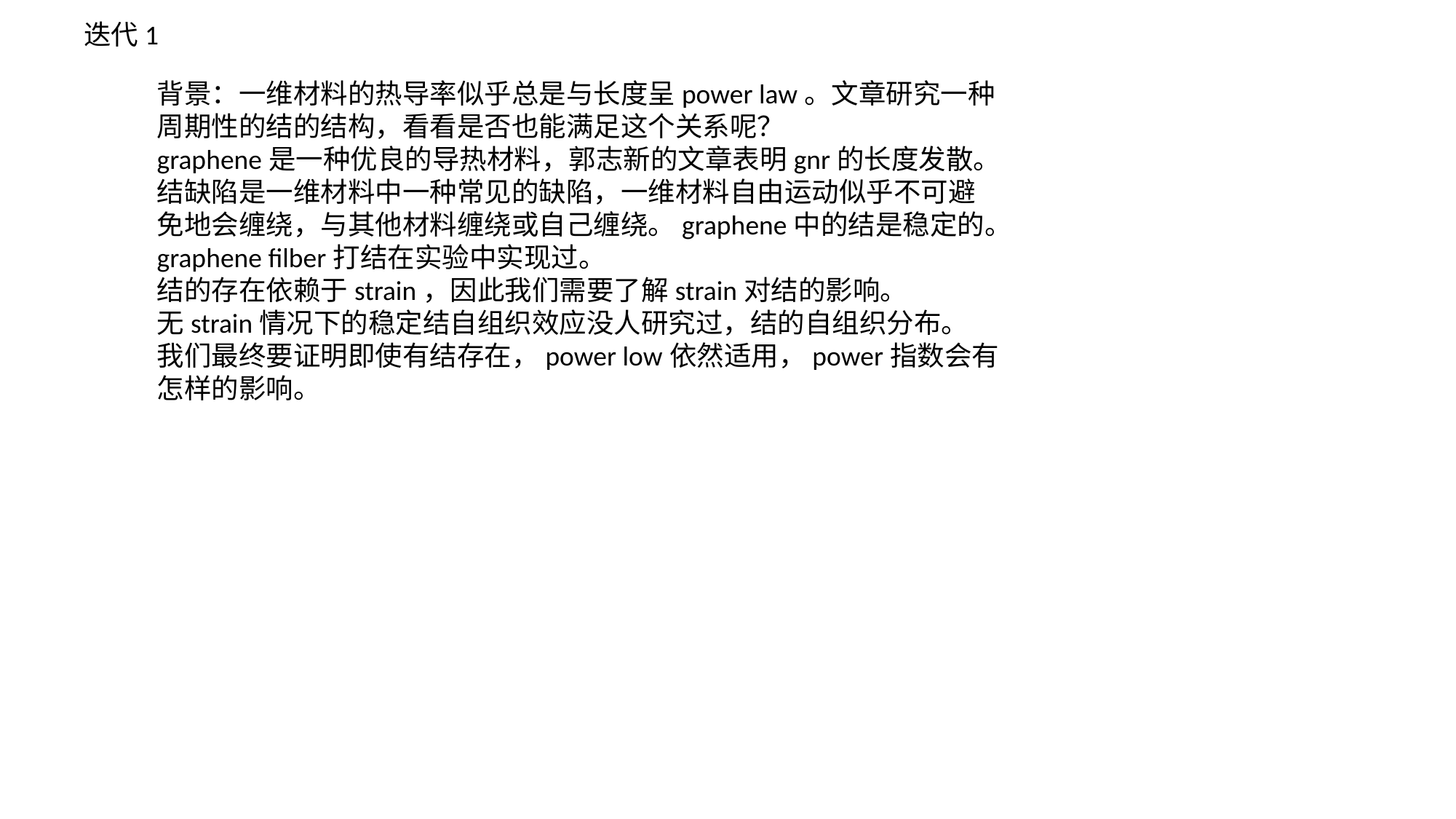

迭代1
背景：一维材料的热导率似乎总是与长度呈power law。文章研究一种周期性的结的结构，看看是否也能满足这个关系呢？
graphene是一种优良的导热材料，郭志新的文章表明gnr的长度发散。
结缺陷是一维材料中一种常见的缺陷，一维材料自由运动似乎不可避免地会缠绕，与其他材料缠绕或自己缠绕。graphene中的结是稳定的。
graphene filber打结在实验中实现过。
结的存在依赖于strain，因此我们需要了解strain对结的影响。
无strain情况下的稳定结自组织效应没人研究过，结的自组织分布。
我们最终要证明即使有结存在，power low依然适用，power指数会有怎样的影响。